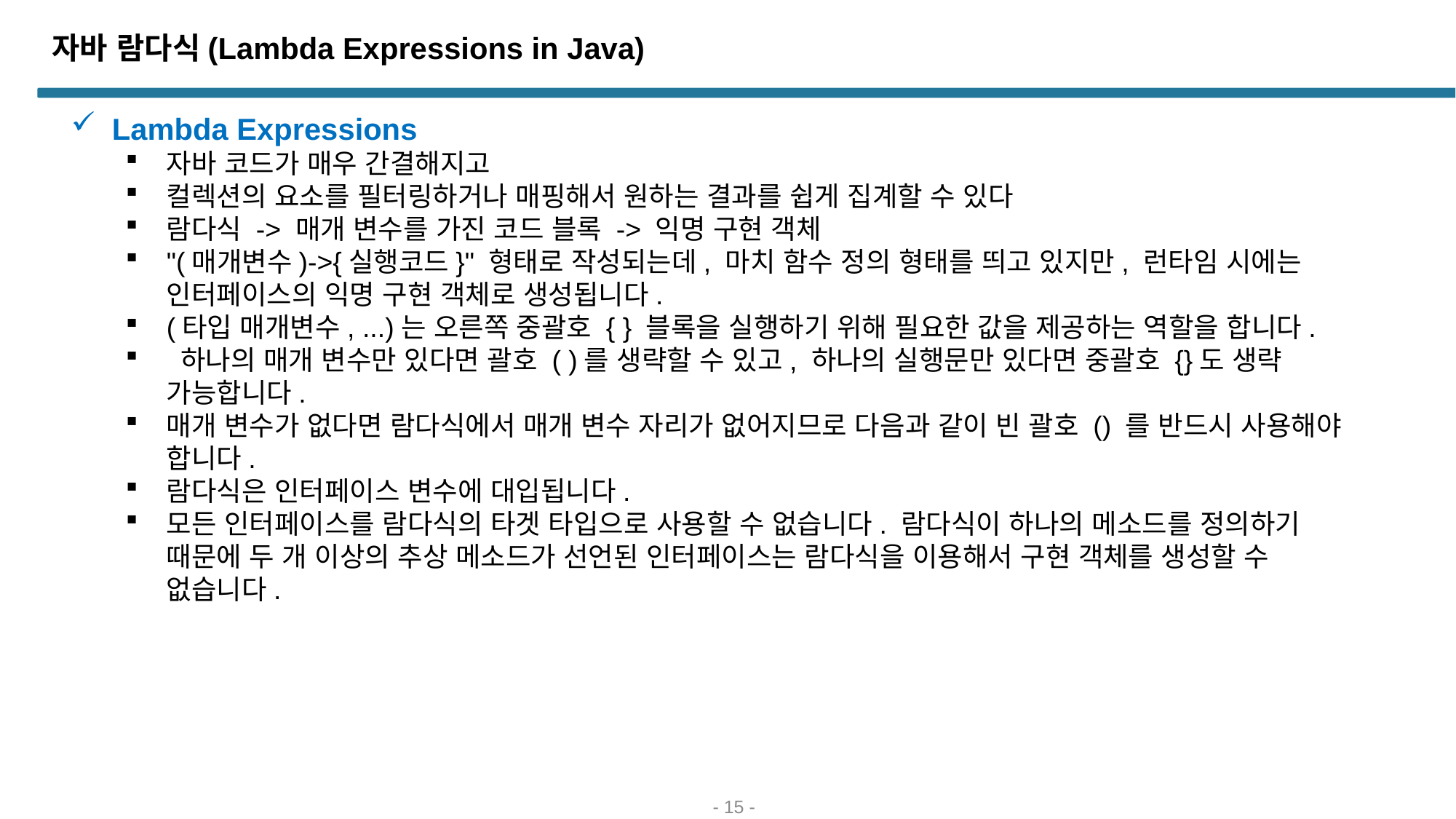

# 자바 람다식(Lambda Expressions in Java)
Lambda Expressions
자바 코드가 매우 간결해지고
컬렉션의 요소를 필터링하거나 매핑해서 원하는 결과를 쉽게 집계할 수 있다
람다식 -> 매개 변수를 가진 코드 블록 -> 익명 구현 객체
"(매개변수)->{실행코드}" 형태로 작성되는데, 마치 함수 정의 형태를 띄고 있지만, 런타임 시에는 인터페이스의 익명 구현 객체로 생성됩니다.
(타입 매개변수, ...)는 오른쪽 중괄호 { } 블록을 실행하기 위해 필요한 값을 제공하는 역할을 합니다.
 하나의 매개 변수만 있다면 괄호 ( )를 생략할 수 있고, 하나의 실행문만 있다면 중괄호 {}도 생략 가능합니다.
매개 변수가 없다면 람다식에서 매개 변수 자리가 없어지므로 다음과 같이 빈 괄호 () 를 반드시 사용해야 합니다.
람다식은 인터페이스 변수에 대입됩니다.
모든 인터페이스를 람다식의 타겟 타입으로 사용할 수 없습니다. 람다식이 하나의 메소드를 정의하기 때문에 두 개 이상의 추상 메소드가 선언된 인터페이스는 람다식을 이용해서 구현 객체를 생성할 수 없습니다.

- 15 -